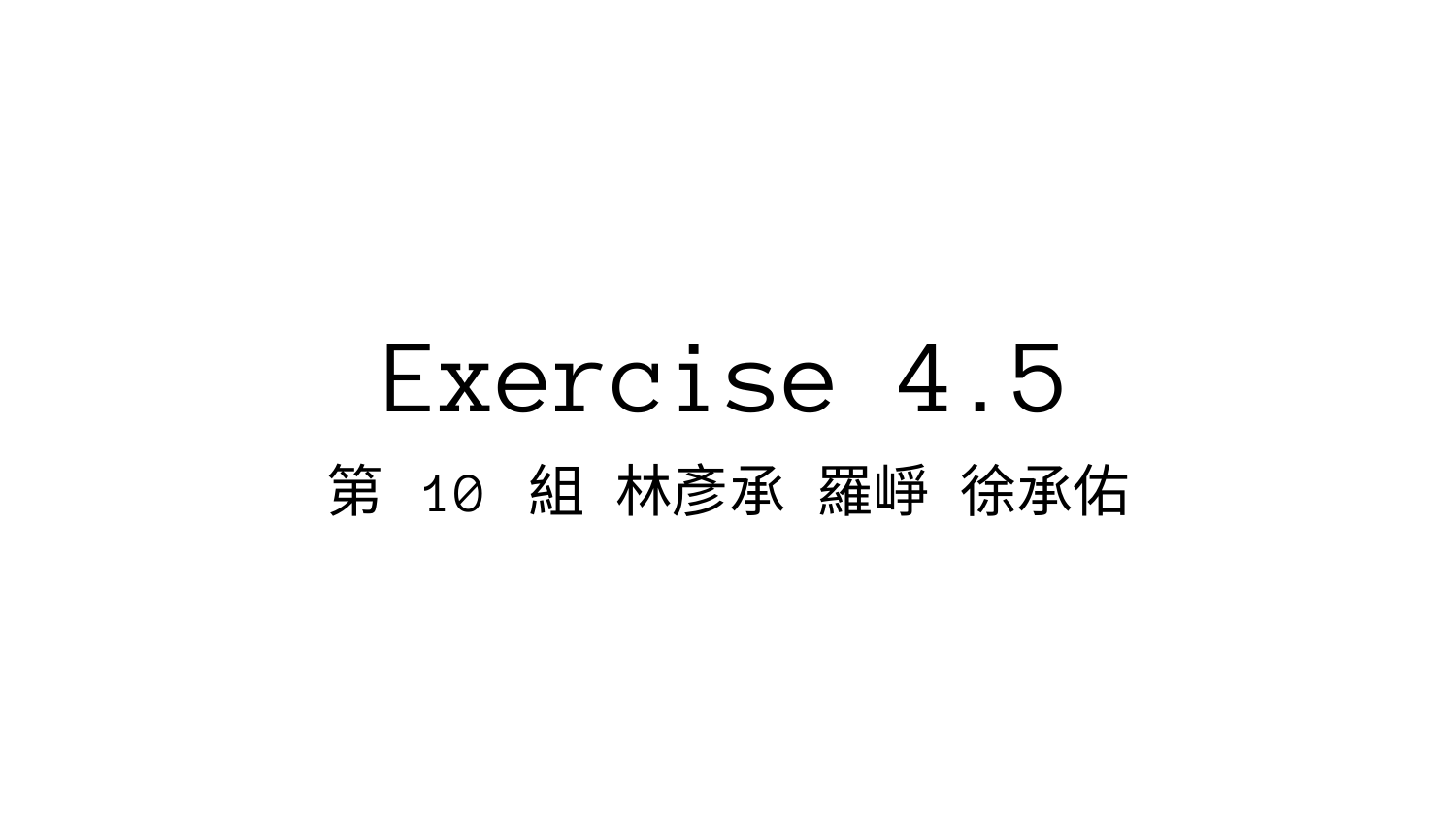

# Exercise 4.5
第 10 組 林彥承 羅崢 徐承佑